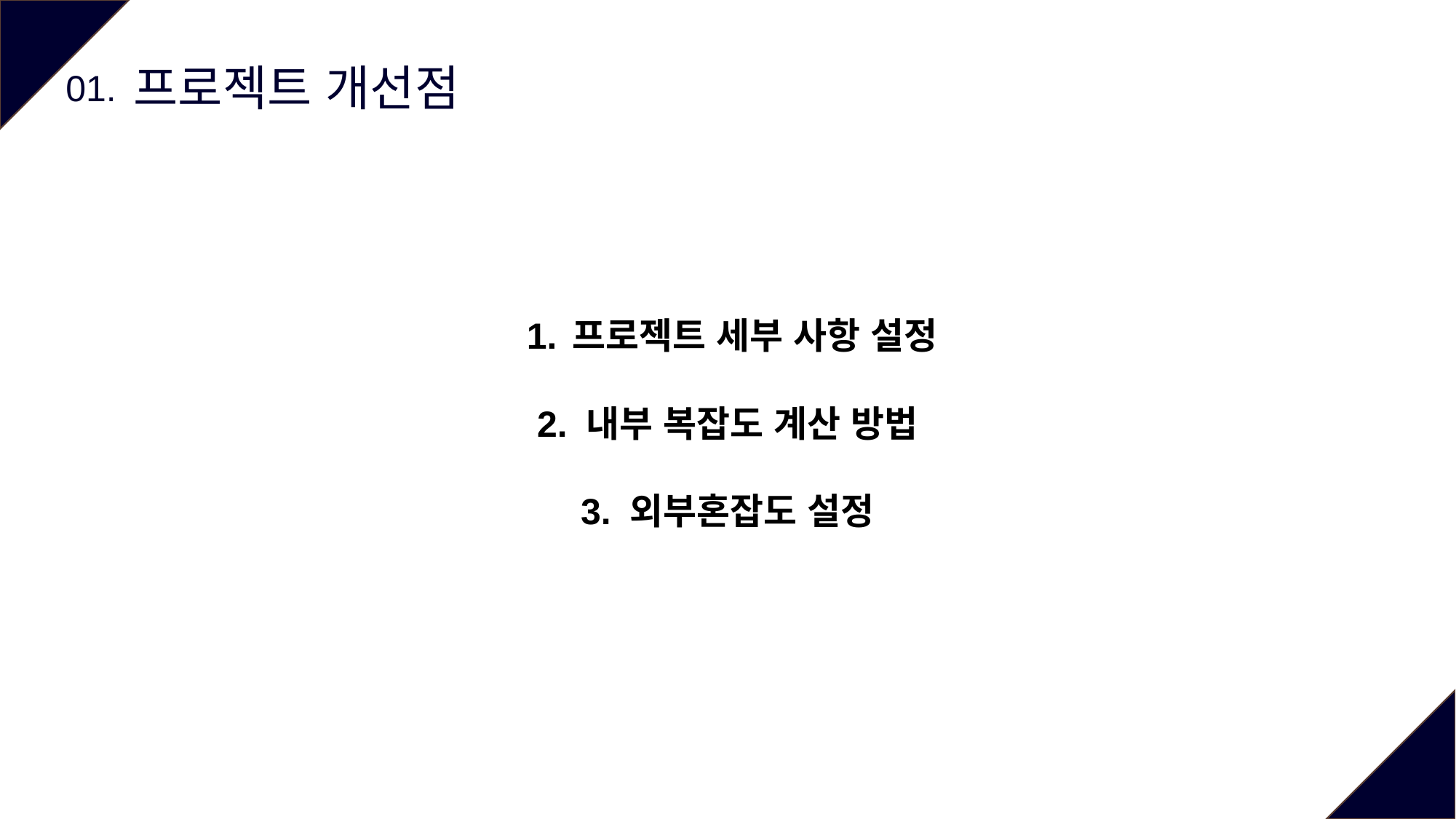

프로젝트 개선점
01.

프로젝트 세부 사항 설정

2. 내부 복잡도 계산 방법

3. 외부혼잡도 설정